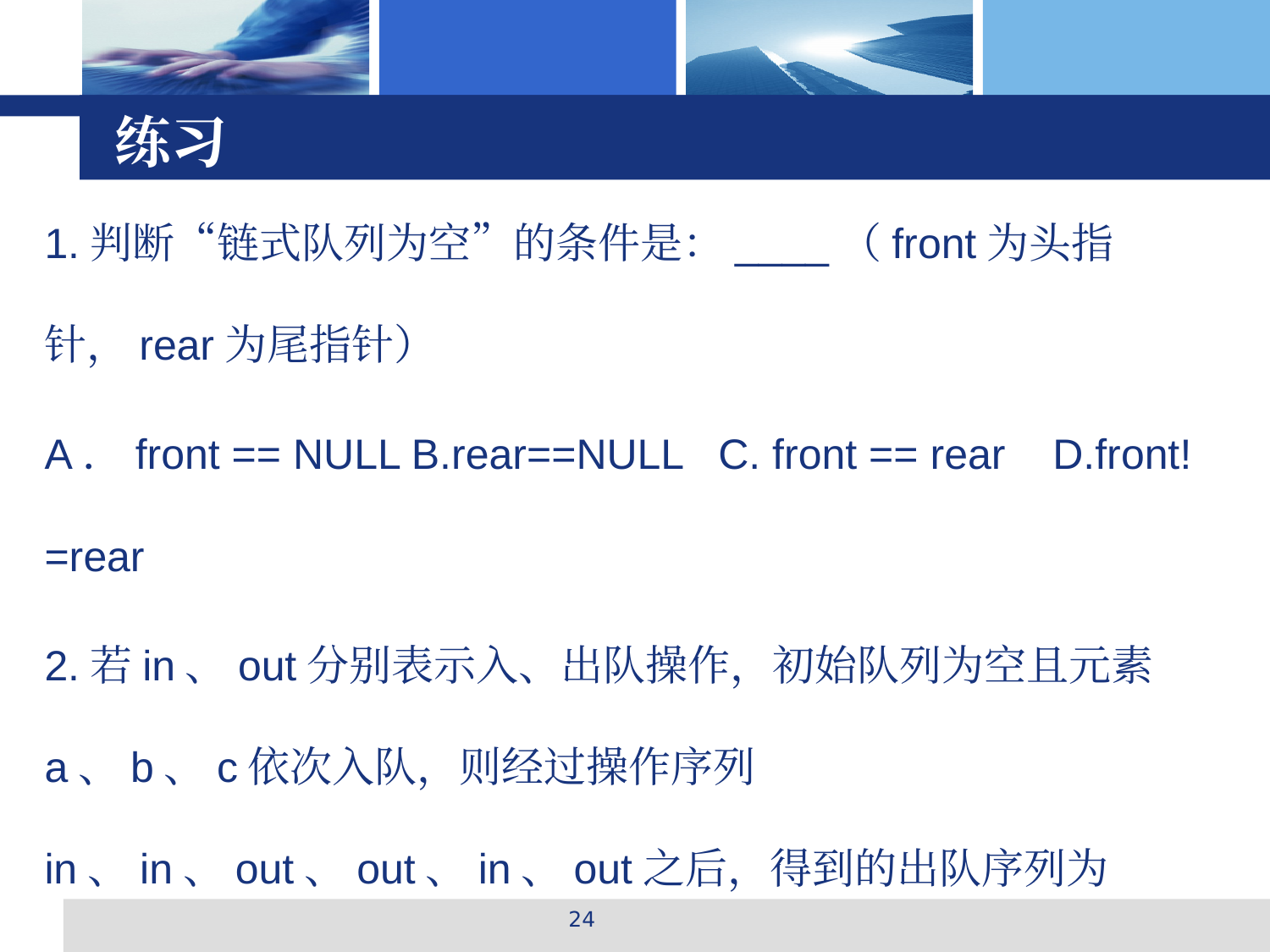

# 练习
1.判断“链式队列为空”的条件是：____（front为头指针，rear为尾指针）
A．front == NULL B.rear==NULL   C. front == rear    D.front!=rear
2.若in、out分别表示入、出队操作，初始队列为空且元素a、b、c依次入队，则经过操作序列in、in、out、out、in、out之后，得到的出队序列为__(30)__。
(30)A.cba   B.bac  C.bca  D.abc

24